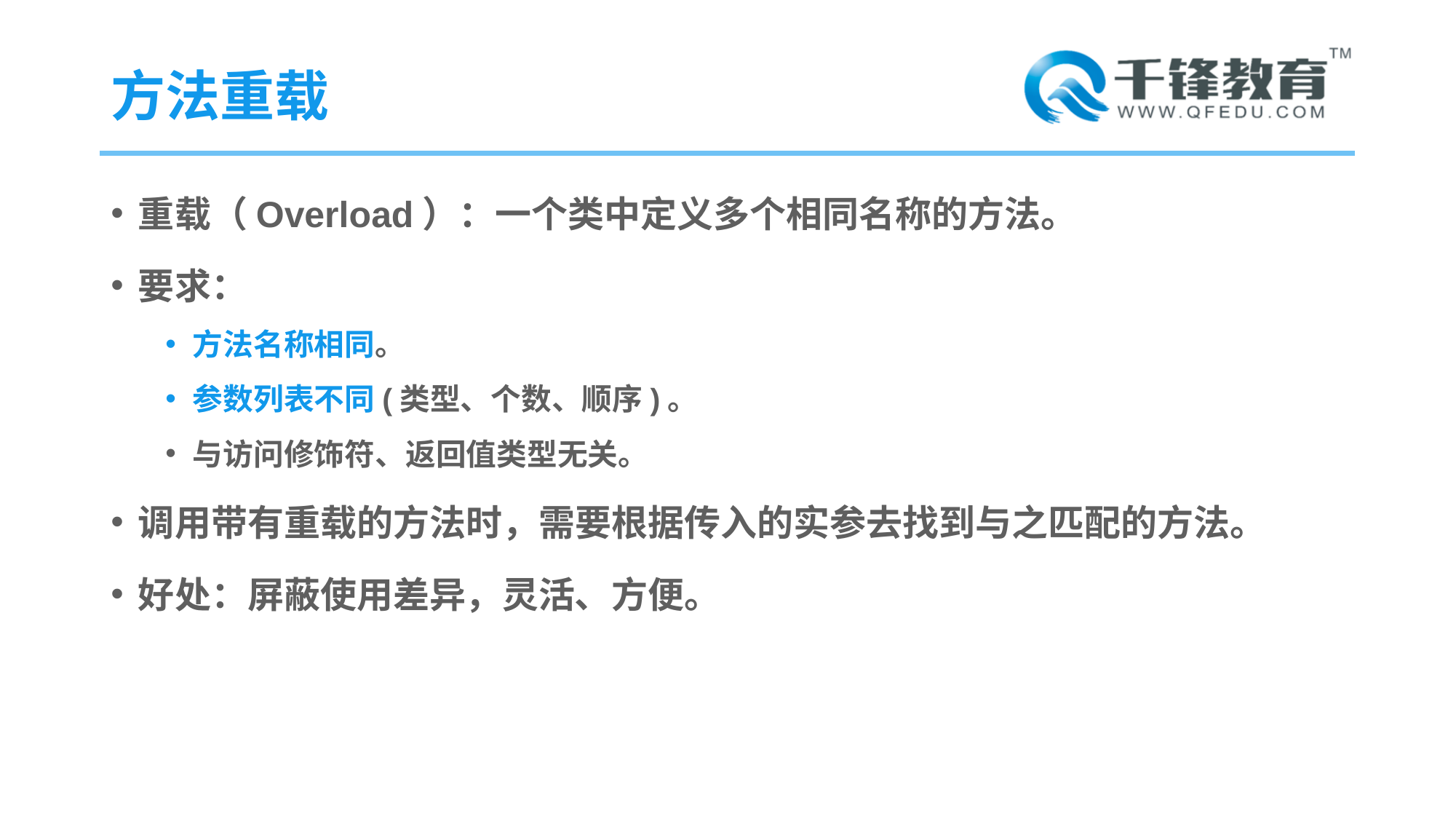

# 方法重载
重载（Overload）：一个类中定义多个相同名称的方法。
要求：
方法名称相同。
参数列表不同(类型、个数、顺序)。
与访问修饰符、返回值类型无关。
调用带有重载的方法时，需要根据传入的实参去找到与之匹配的方法。
好处：屏蔽使用差异，灵活、方便。